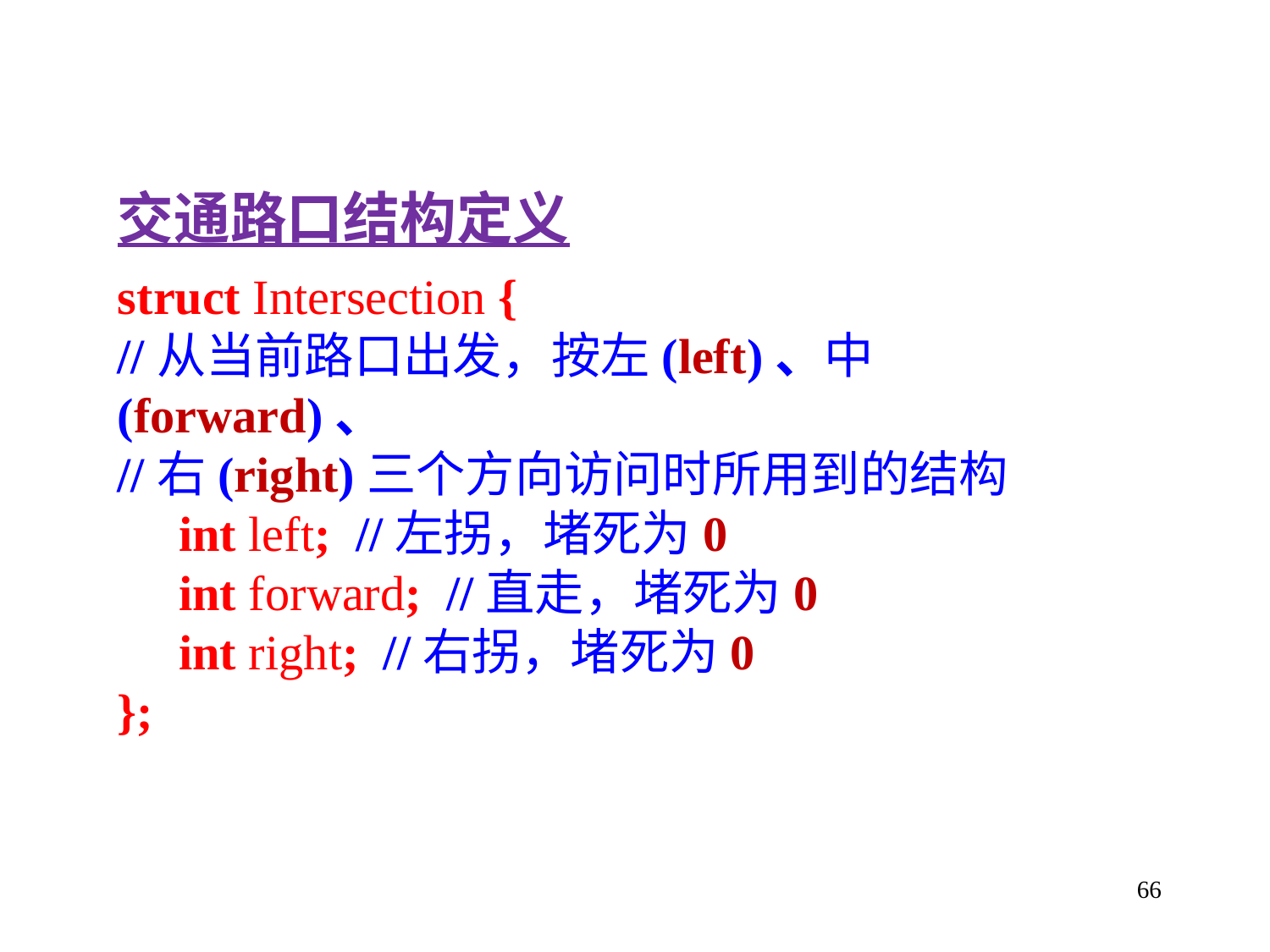

交通路口结构定义
struct Intersection {
//从当前路口出发，按左(left)、中(forward)、
//右(right)三个方向访问时所用到的结构
     int left;  //左拐，堵死为0
     int forward;  //直走，堵死为0
     int right;  //右拐，堵死为0
};
66